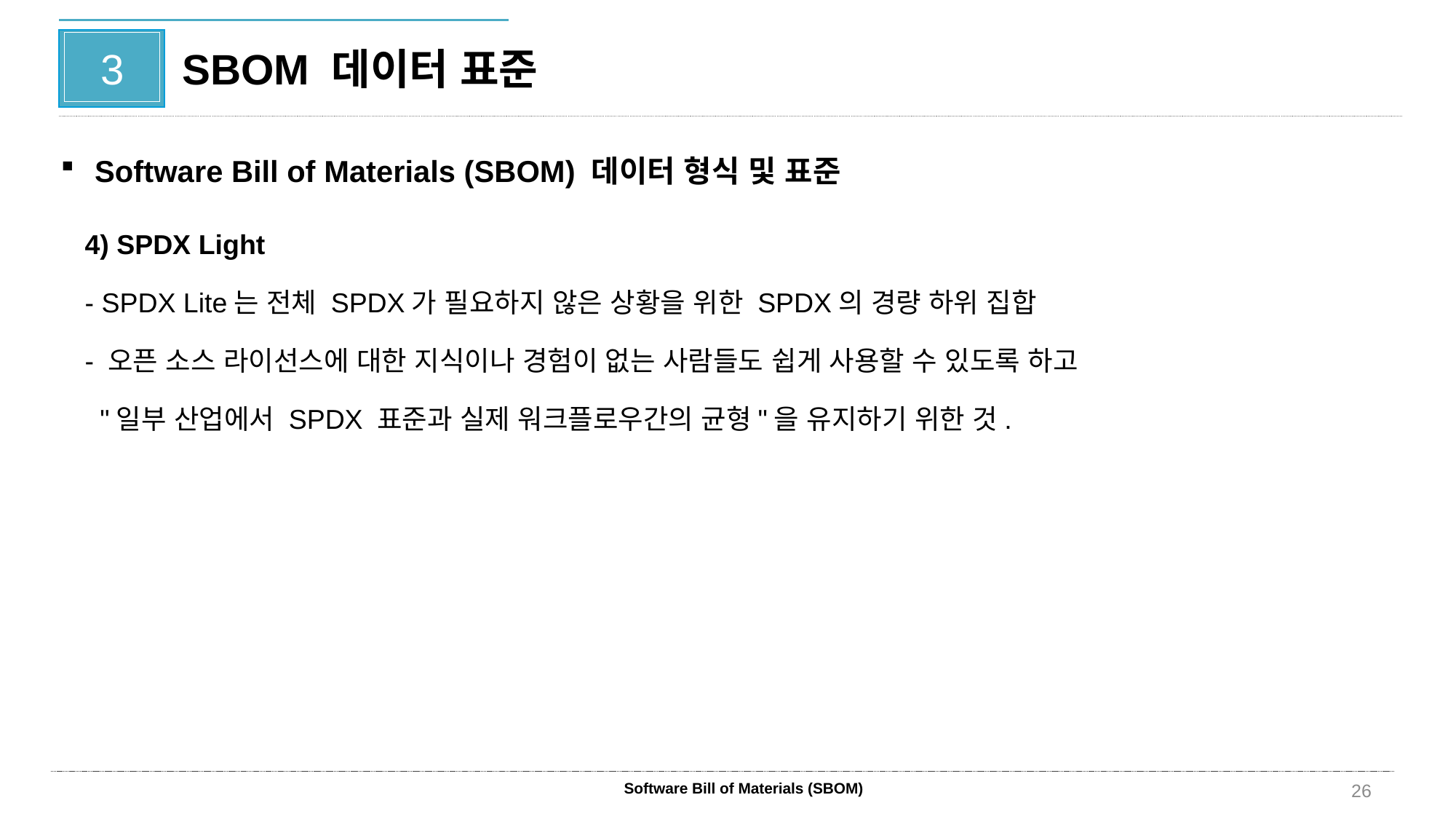

3
SBOM 데이터 표준
Software Bill of Materials (SBOM) 데이터 형식 및 표준
4) SPDX Light
- SPDX Lite는 전체 SPDX가 필요하지 않은 상황을 위한 SPDX의 경량 하위 집합
- 오픈 소스 라이선스에 대한 지식이나 경험이 없는 사람들도 쉽게 사용할 수 있도록 하고
  "일부 산업에서 SPDX 표준과 실제 워크플로우간의 균형"을 유지하기 위한 것.